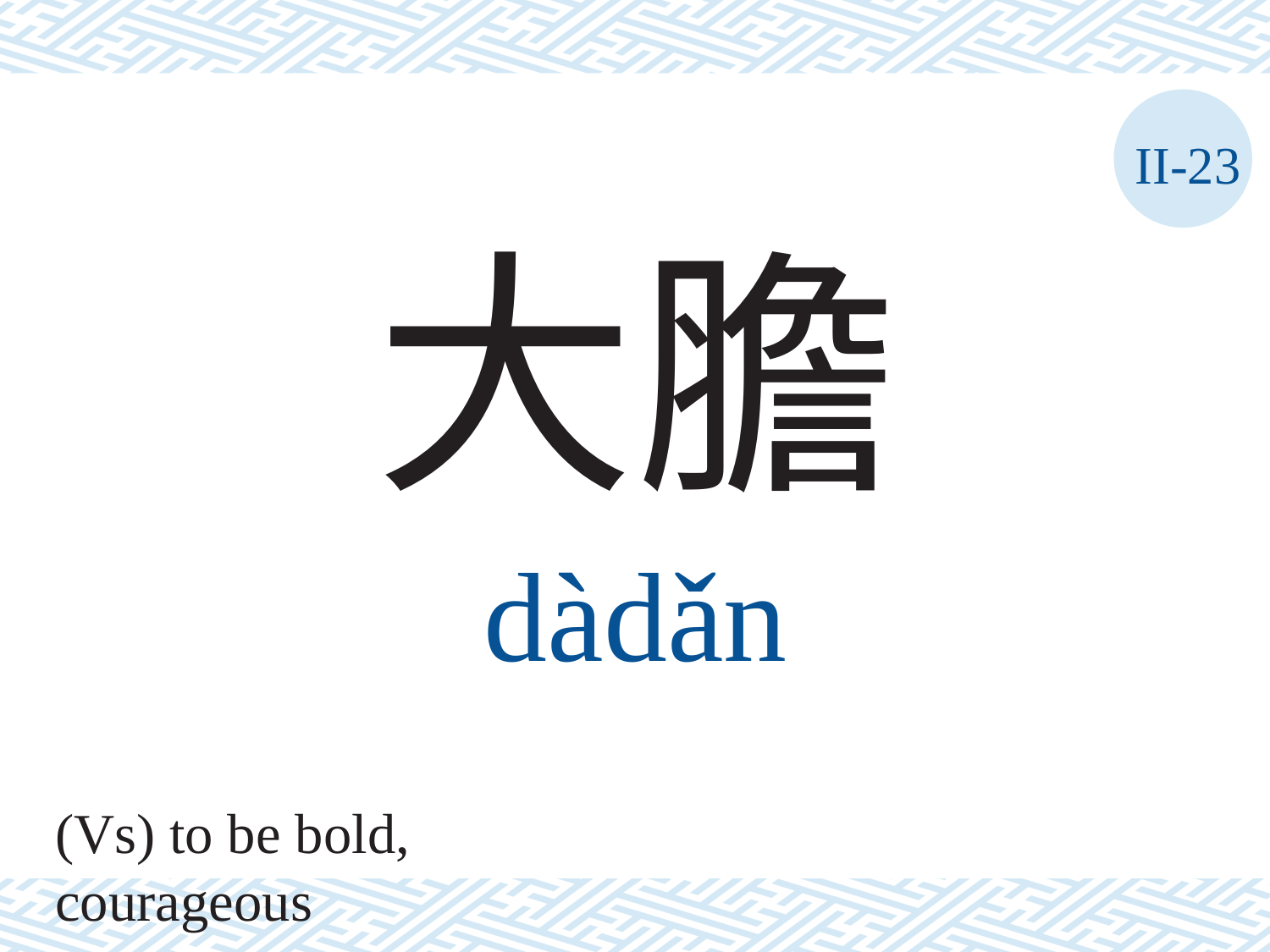

II-23
大膽
dàdǎn
(Vs) to be bold, courageous